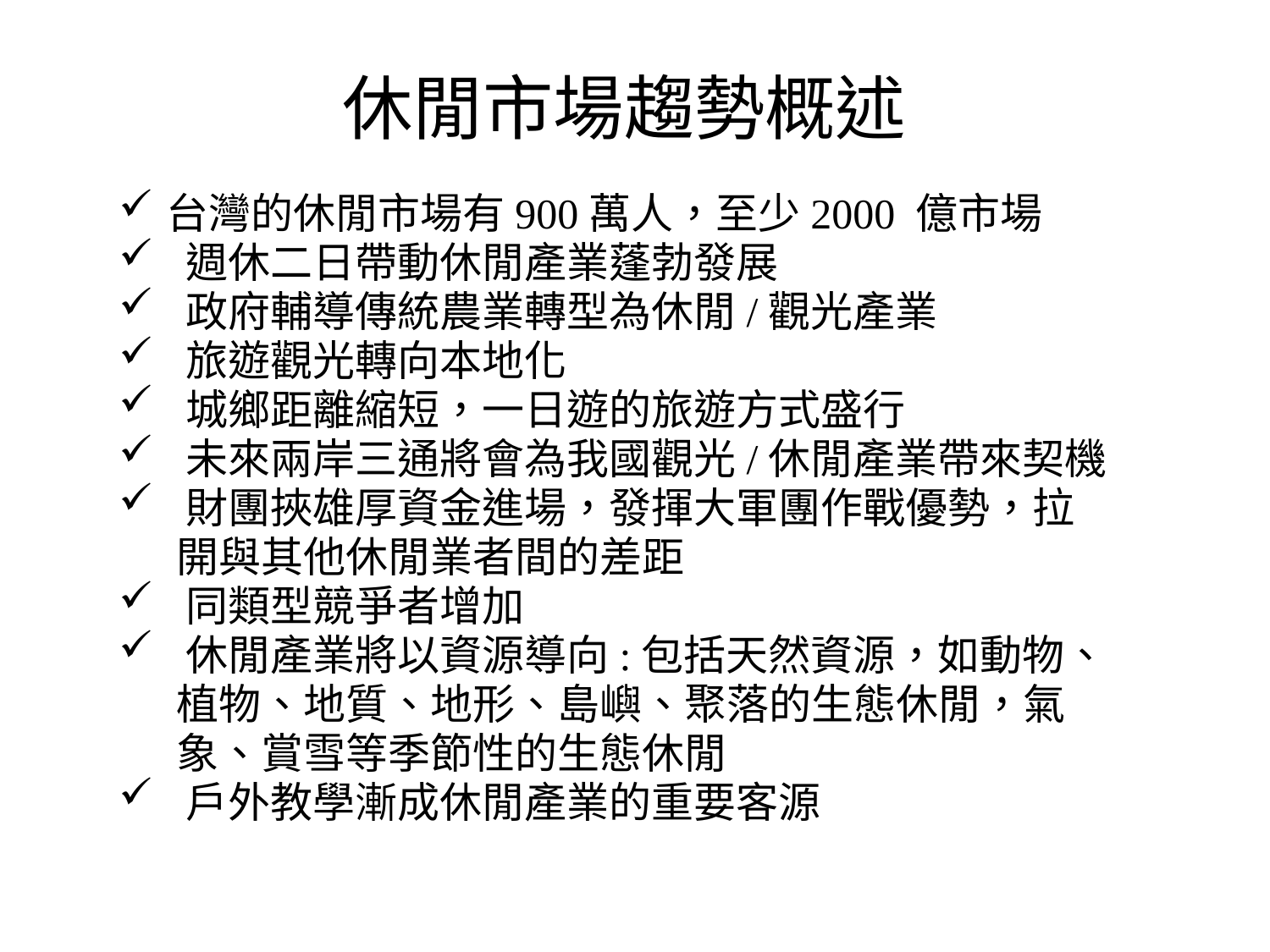

# 休閒市場趨勢概述
台灣的休閒市場有900萬人，至少2000 億市場
 週休二日帶動休閒產業蓬勃發展
 政府輔導傳統農業轉型為休閒/觀光產業
 旅遊觀光轉向本地化
 城鄉距離縮短，一日遊的旅遊方式盛行
 未來兩岸三通將會為我國觀光/休閒產業帶來契機
 財團挾雄厚資金進場，發揮大軍團作戰優勢，拉
     開與其他休閒業者間的差距
 同類型競爭者增加
 休閒產業將以資源導向:包括天然資源，如動物、
     植物、地質、地形、島嶼、聚落的生態休閒，氣
     象、賞雪等季節性的生態休閒
 戶外教學漸成休閒產業的重要客源